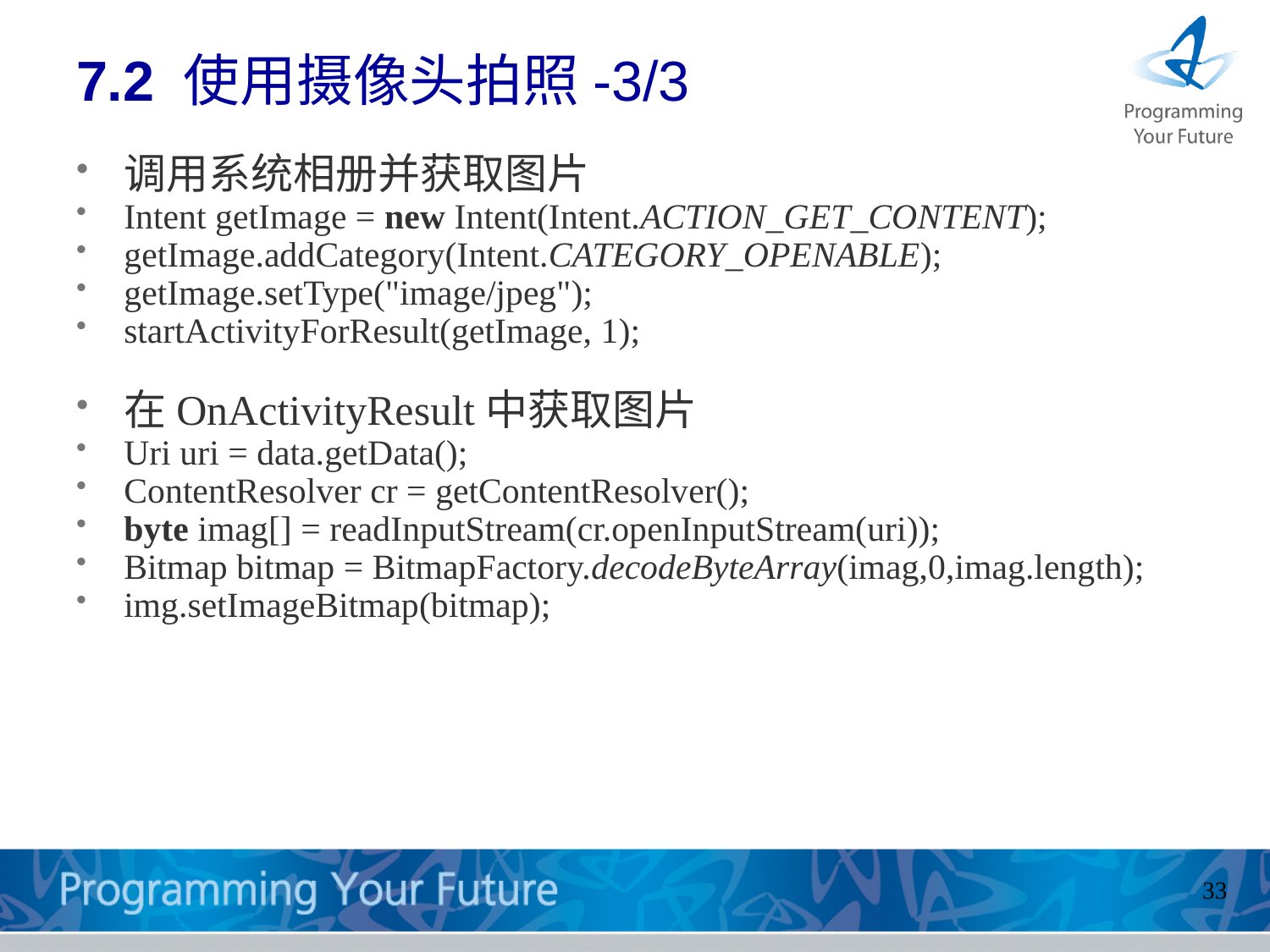

# 7.2 使用摄像头拍照-3/3
调用系统相册并获取图片
Intent getImage = new Intent(Intent.ACTION_GET_CONTENT);
getImage.addCategory(Intent.CATEGORY_OPENABLE);
getImage.setType("image/jpeg");
startActivityForResult(getImage, 1);

在OnActivityResult中获取图片
Uri uri = data.getData();
ContentResolver cr = getContentResolver();
byte imag[] = readInputStream(cr.openInputStream(uri));
Bitmap bitmap = BitmapFactory.decodeByteArray(imag,0,imag.length);
img.setImageBitmap(bitmap);